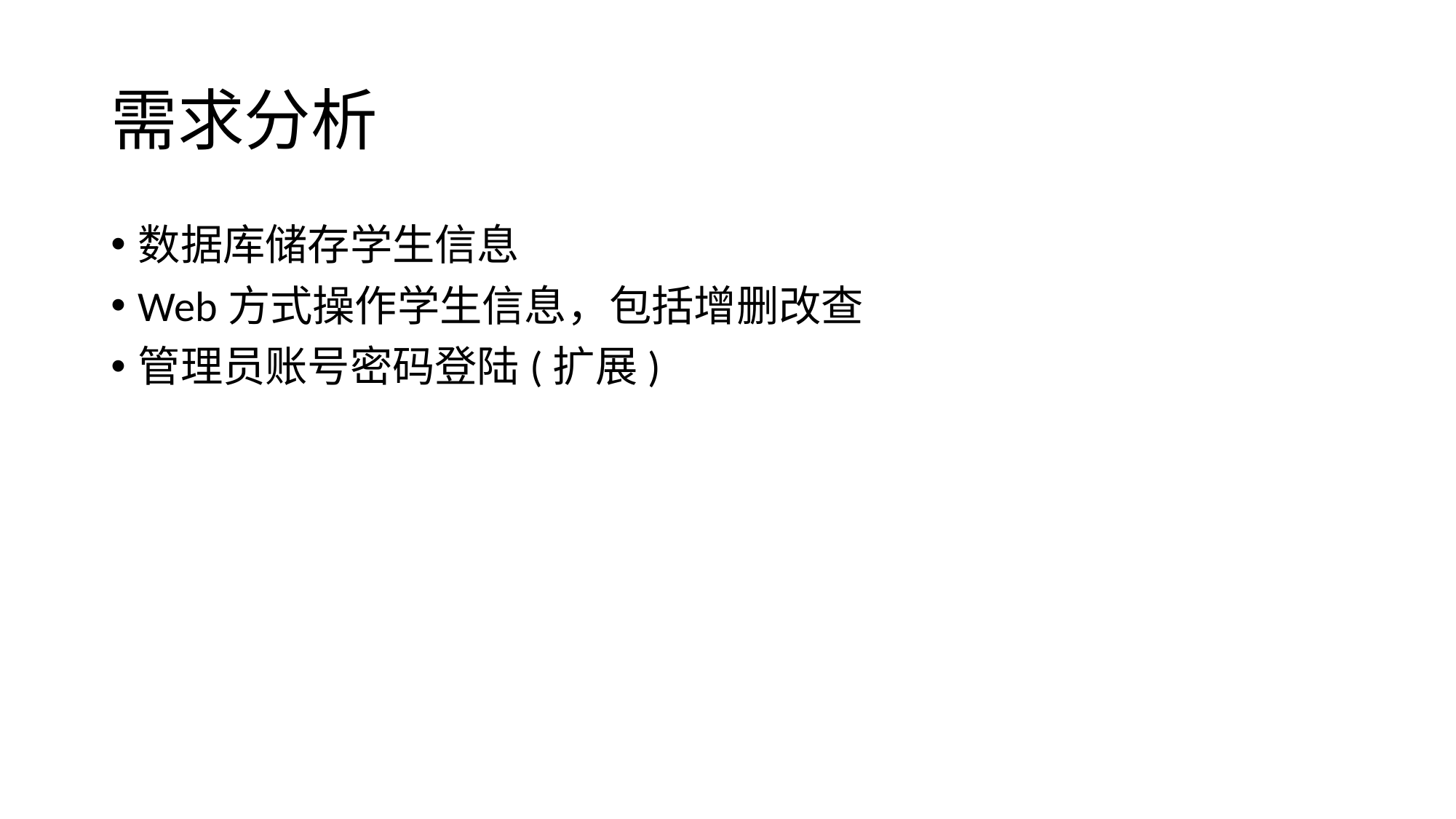

# 需求分析
数据库储存学生信息
Web方式操作学生信息，包括增删改查
管理员账号密码登陆(扩展)